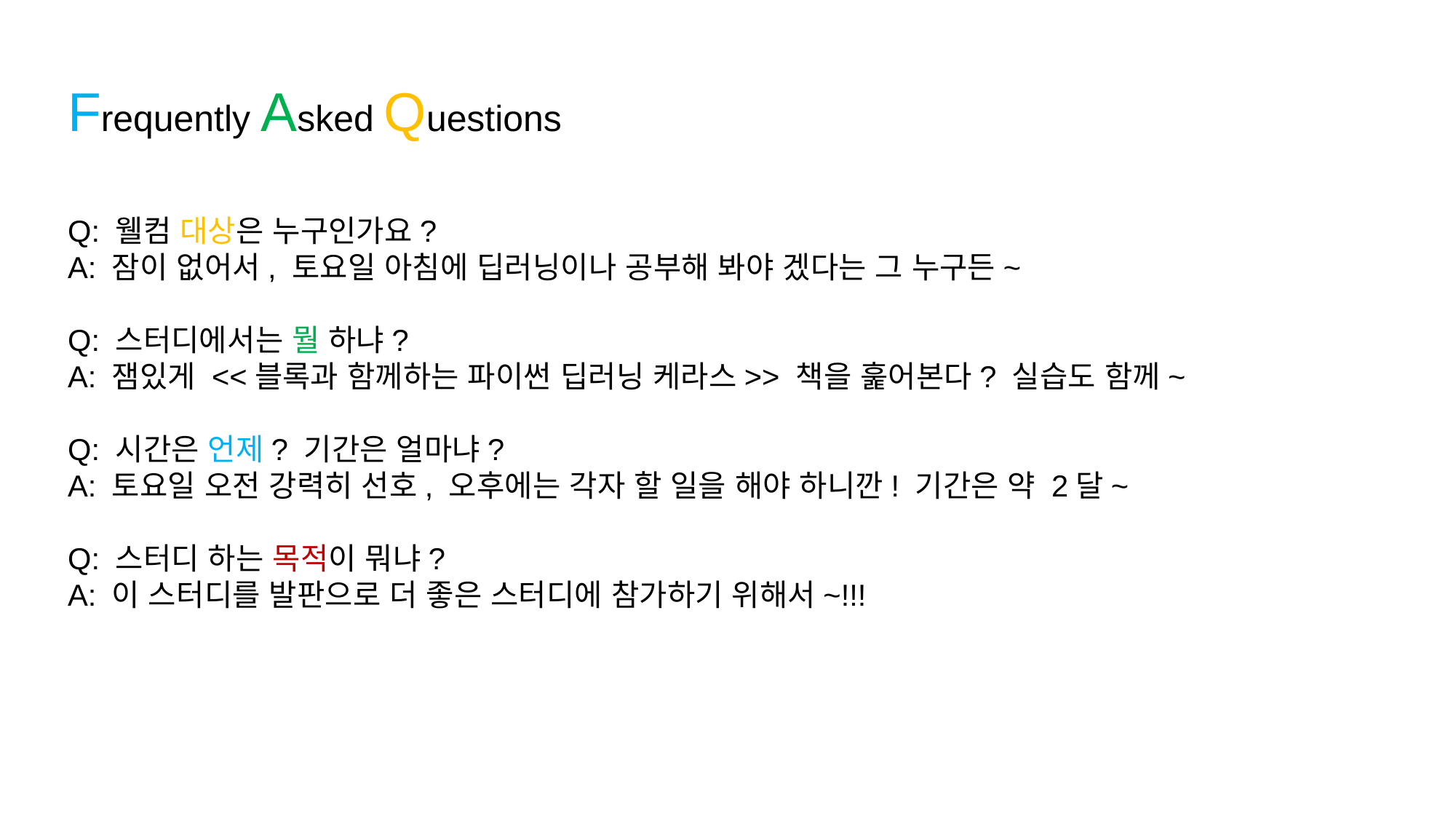

Frequently Asked Questions

Q: 웰컴 대상은 누구인가요?
A: 잠이 없어서, 토요일 아침에 딥러닝이나 공부해 봐야 겠다는 그 누구든~

Q: 스터디에서는 뭘 하냐?
A: 잼있게 <<블록과 함께하는 파이썬 딥러닝 케라스>> 책을 훑어본다? 실습도 함께~

Q: 시간은 언제? 기간은 얼마냐?
A: 토요일 오전 강력히 선호, 오후에는 각자 할 일을 해야 하니깐! 기간은 약 2달~

Q: 스터디 하는 목적이 뭐냐?
A: 이 스터디를 발판으로 더 좋은 스터디에 참가하기 위해서~!!!